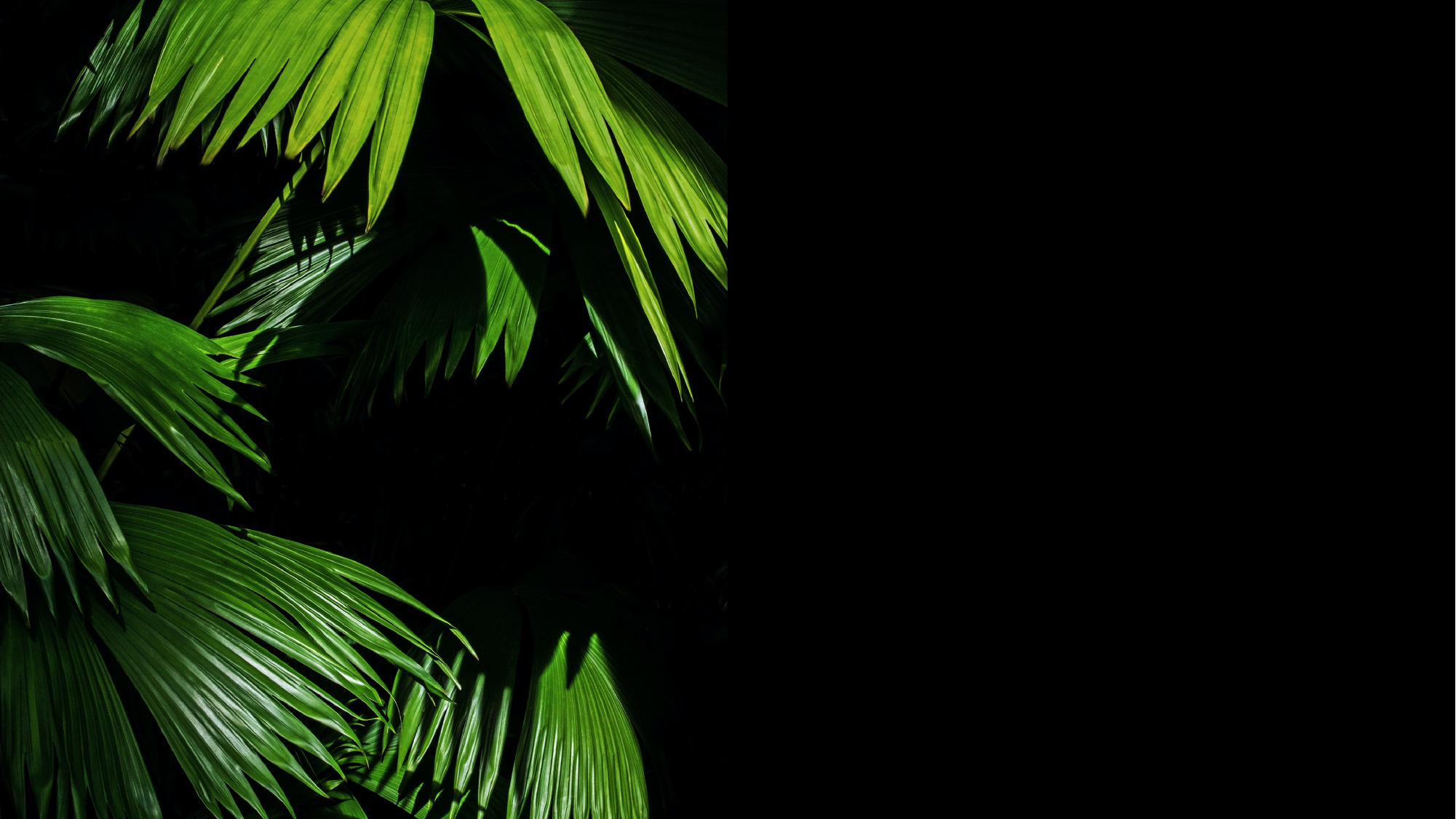

Chapter 2
우리 곁에 있지만
보이지 않는